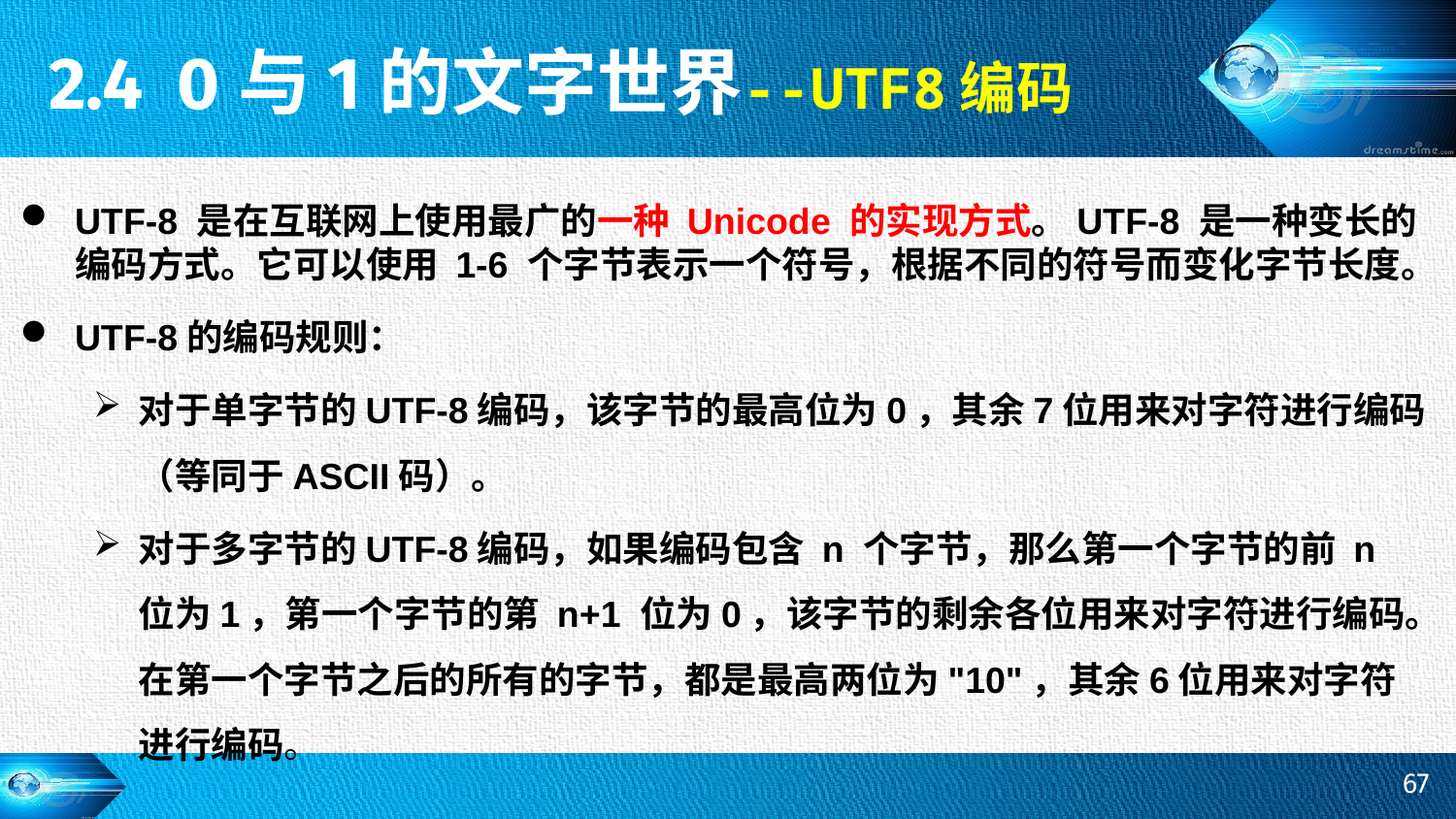

2.4  0与1的文字世界
--UTF8编码
UTF-8 是在互联网上使用最广的一种 Unicode 的实现方式。UTF-8 是一种变长的编码方式。它可以使用 1-6 个字节表示一个符号，根据不同的符号而变化字节长度。
UTF-8的编码规则：
对于单字节的UTF-8编码，该字节的最高位为0，其余7位用来对字符进行编码（等同于ASCII码）。
对于多字节的UTF-8编码，如果编码包含 n 个字节，那么第一个字节的前 n 位为1，第一个字节的第 n+1 位为0，该字节的剩余各位用来对字符进行编码。在第一个字节之后的所有的字节，都是最高两位为"10"，其余6位用来对字符进行编码。
67